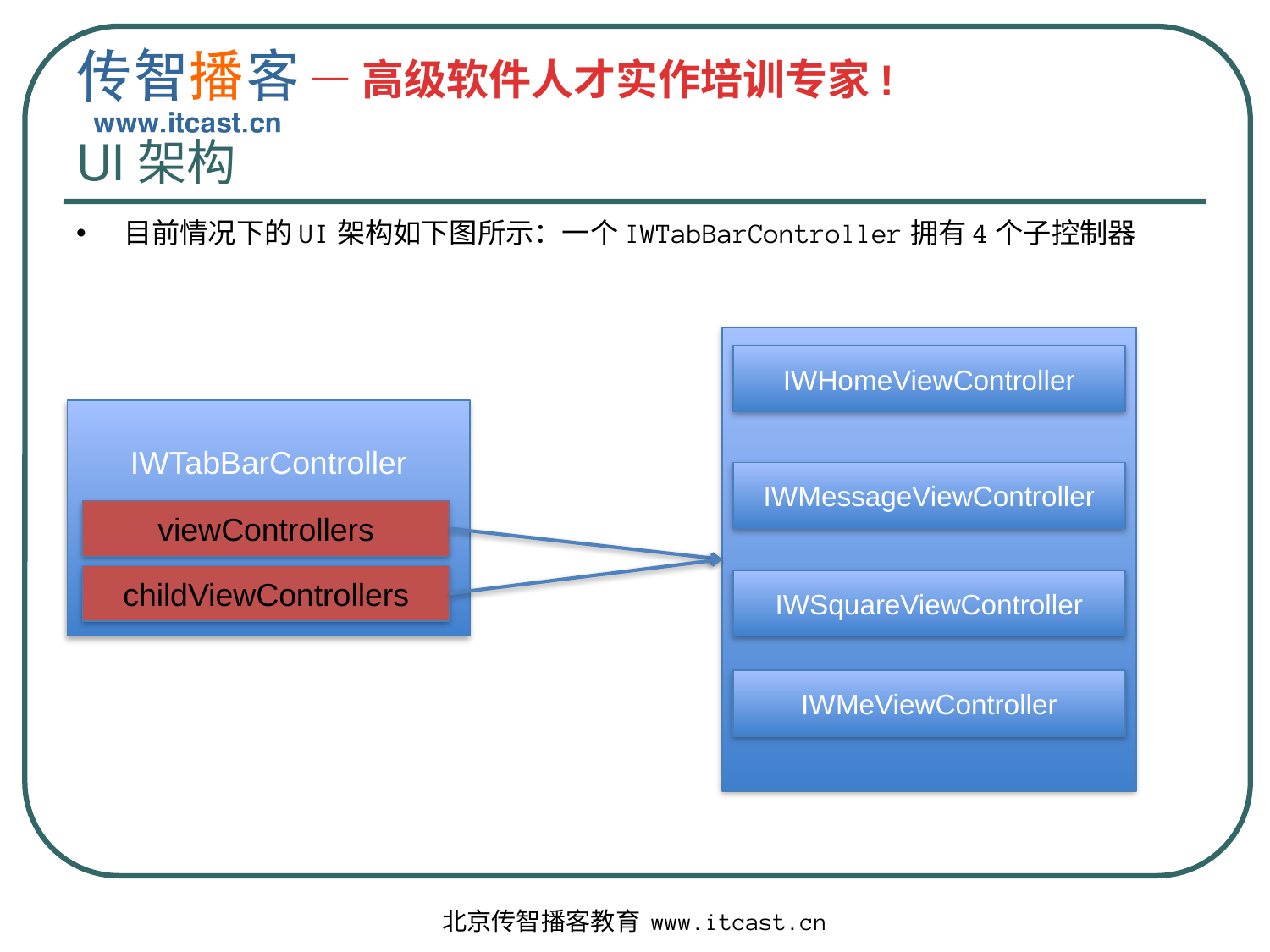

# UI架构
目前情况下的UI架构如下图所示：一个IWTabBarController拥有4个子控制器

IWHomeViewController
IWMessageViewController
IWSquareViewController
IWMeViewController
IWTabBarController

viewControllers
childViewControllers